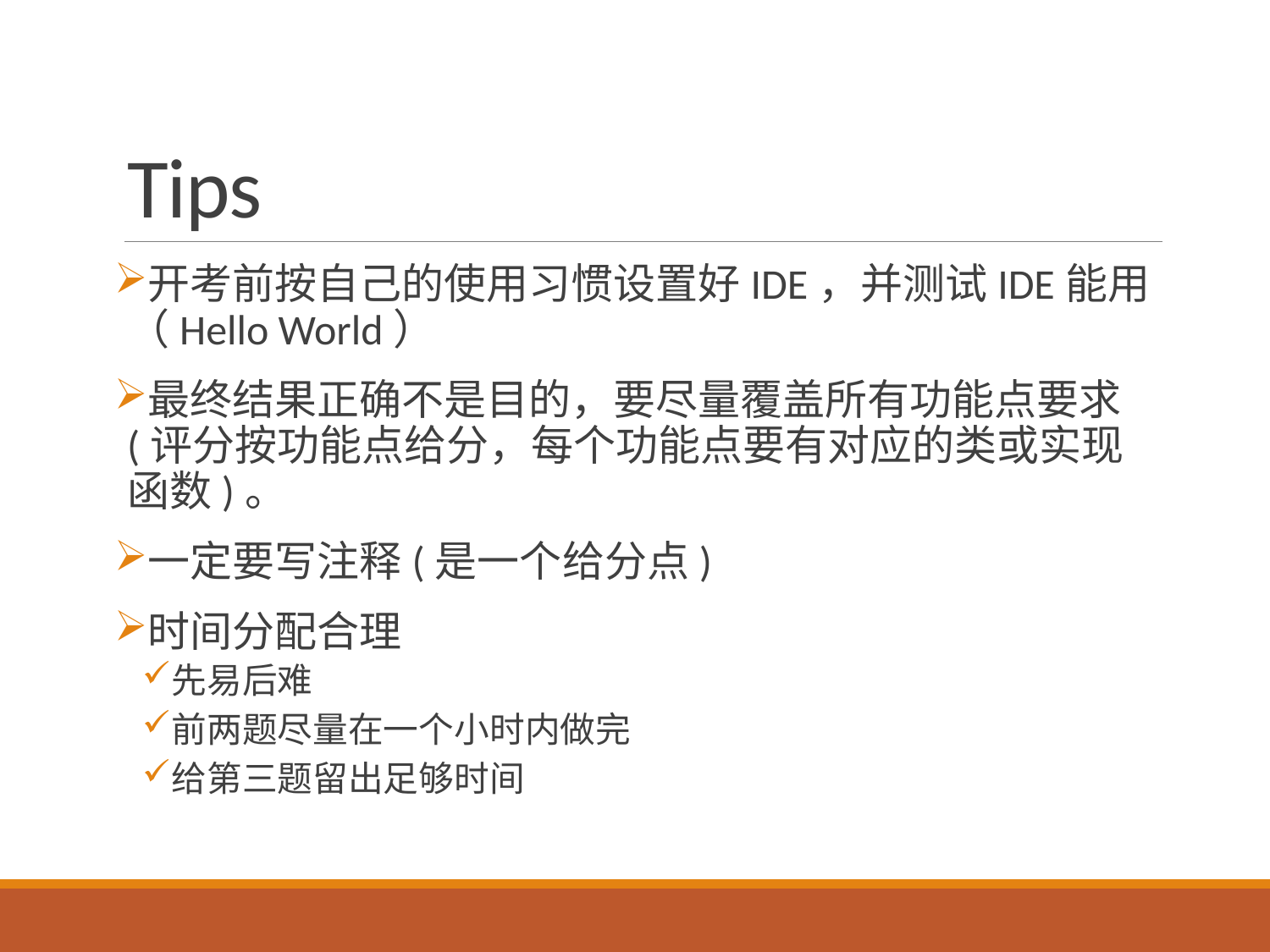

# Tips
开考前按自己的使用习惯设置好IDE，并测试IDE能用（Hello World）
最终结果正确不是目的，要尽量覆盖所有功能点要求(评分按功能点给分，每个功能点要有对应的类或实现函数)。
一定要写注释(是一个给分点)
时间分配合理
先易后难
前两题尽量在一个小时内做完
给第三题留出足够时间